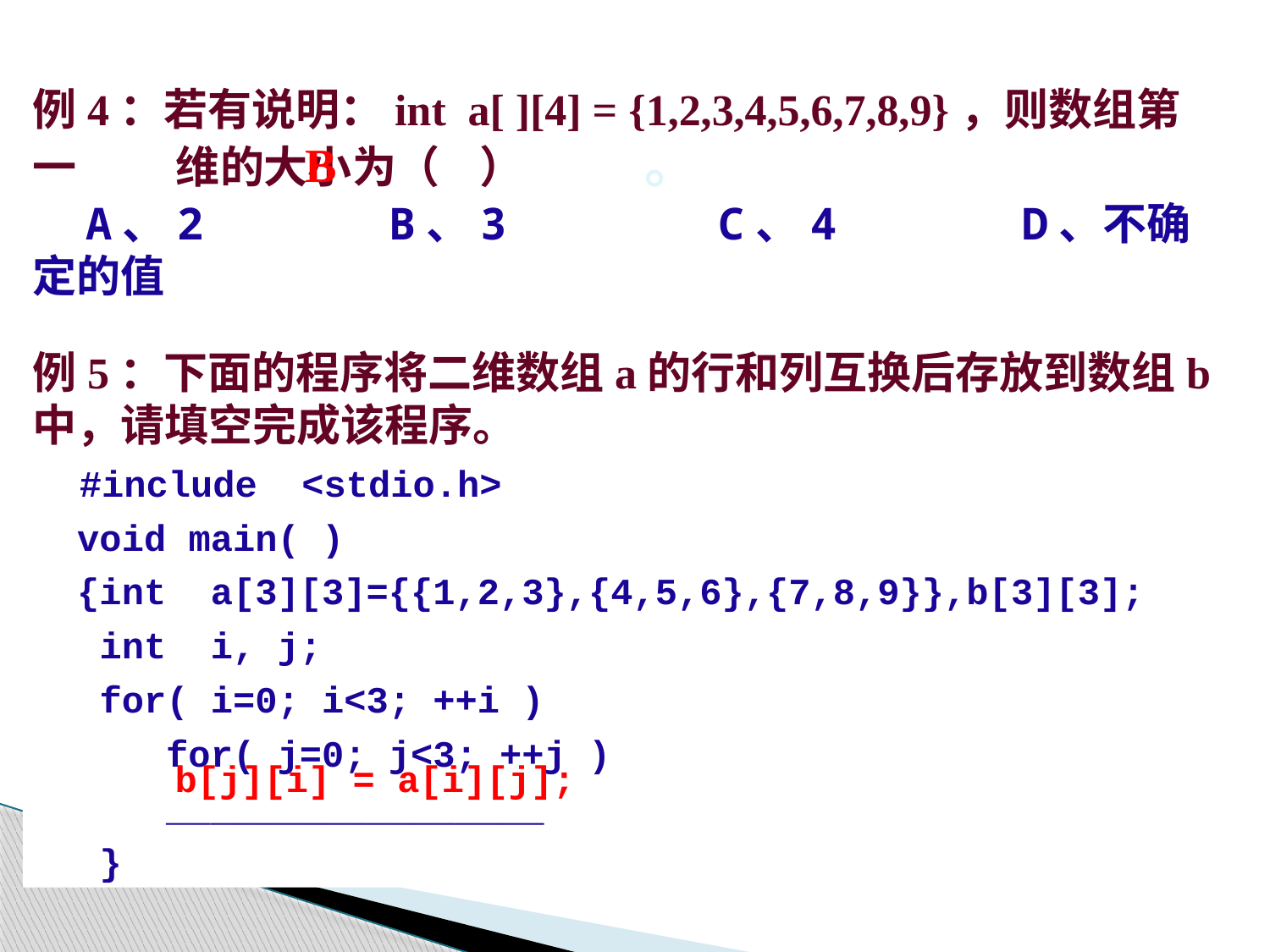

例4：若有说明：int  a[ ][4] = {1,2,3,4,5,6,7,8,9}，则数组第一          维的大小为（    ）          。
  A、2       B、3        C、4       D、不确定的值
例5：下面的程序将二维数组a的行和列互换后存放到数组b中，请填空完成该程序。
     #include  <stdio.h>
  void main( )
  {int  a[3][3]={{1,2,3},{4,5,6},{7,8,9}},b[3][3];
   int  i, j;
   for( i=0; i<3; ++i )
      for( j=0; j<3; ++j )
      _________________
   }
B

b[j][i] = a[i][j];